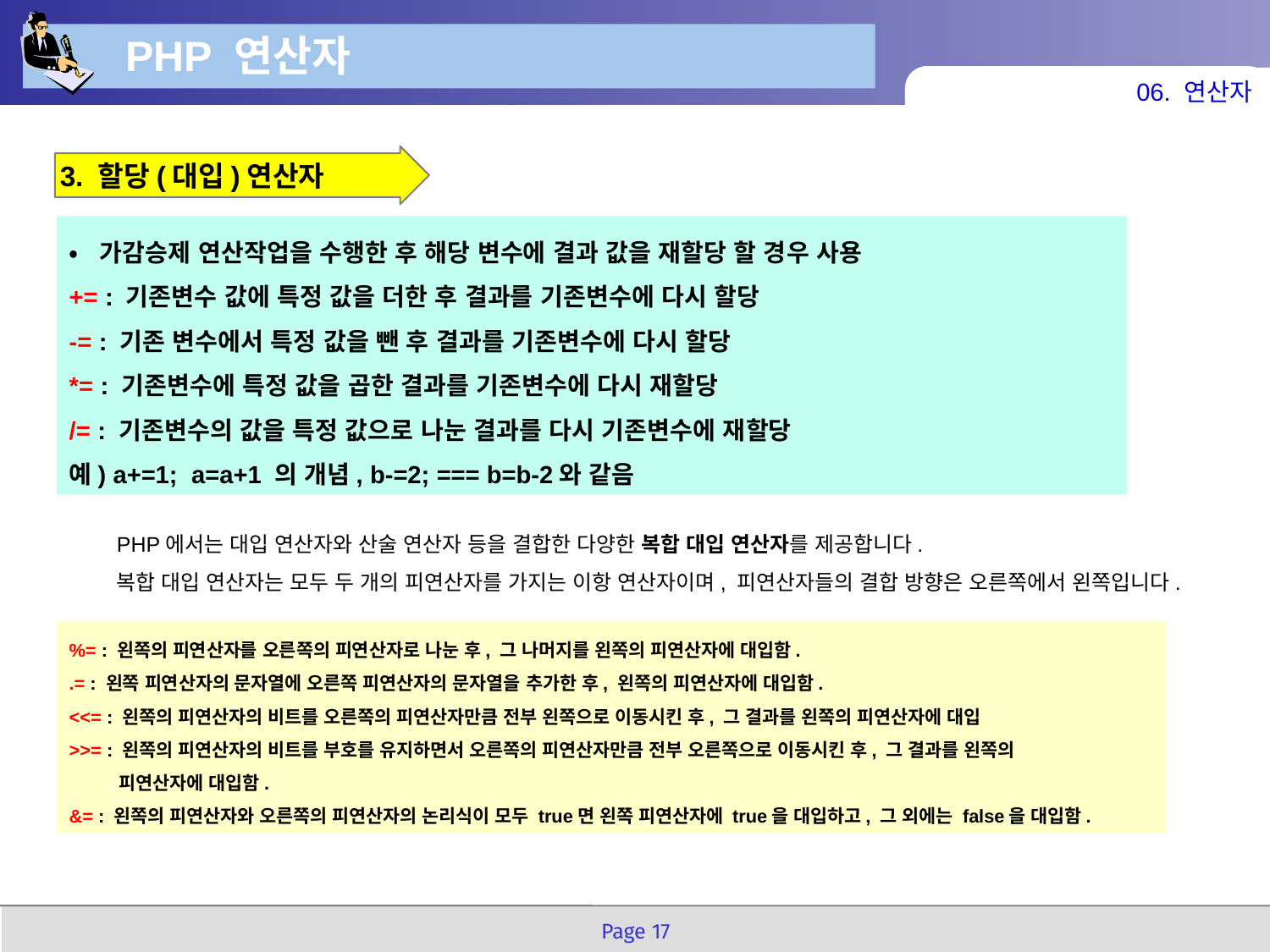

PHP 연산자
06. 연산자
3. 할당(대입)연산자
•가감승제 연산작업을 수행한 후 해당 변수에 결과 값을 재할당 할 경우 사용
+= : 기존변수 값에 특정 값을 더한 후 결과를 기존변수에 다시 할당
-= : 기존 변수에서 특정 값을 뺀 후 결과를 기존변수에 다시 할당
*= : 기존변수에 특정 값을 곱한 결과를 기존변수에 다시 재할당
/= : 기존변수의 값을 특정 값으로 나눈 결과를 다시 기존변수에 재할당
예) a+=1;  a=a+1 의 개념, b-=2; === b=b-2와 같음
PHP에서는 대입 연산자와 산술 연산자 등을 결합한 다양한 복합 대입 연산자를 제공합니다.
복합 대입 연산자는 모두 두 개의 피연산자를 가지는 이항 연산자이며, 피연산자들의 결합 방향은 오른쪽에서 왼쪽입니다.
%= : 왼쪽의 피연산자를 오른쪽의 피연산자로 나눈 후, 그 나머지를 왼쪽의 피연산자에 대입함.
.= : 왼쪽 피연산자의 문자열에 오른쪽 피연산자의 문자열을 추가한 후, 왼쪽의 피연산자에 대입함.
<<= : 왼쪽의 피연산자의 비트를 오른쪽의 피연산자만큼 전부 왼쪽으로 이동시킨 후, 그 결과를 왼쪽의 피연산자에 대입
>>= : 왼쪽의 피연산자의 비트를 부호를 유지하면서 오른쪽의 피연산자만큼 전부 오른쪽으로 이동시킨 후, 그 결과를 왼쪽의
         피연산자에 대입함.
&= : 왼쪽의 피연산자와 오른쪽의 피연산자의 논리식이 모두 true면 왼쪽 피연산자에 true을 대입하고, 그 외에는 false을 대입함.
Page 17